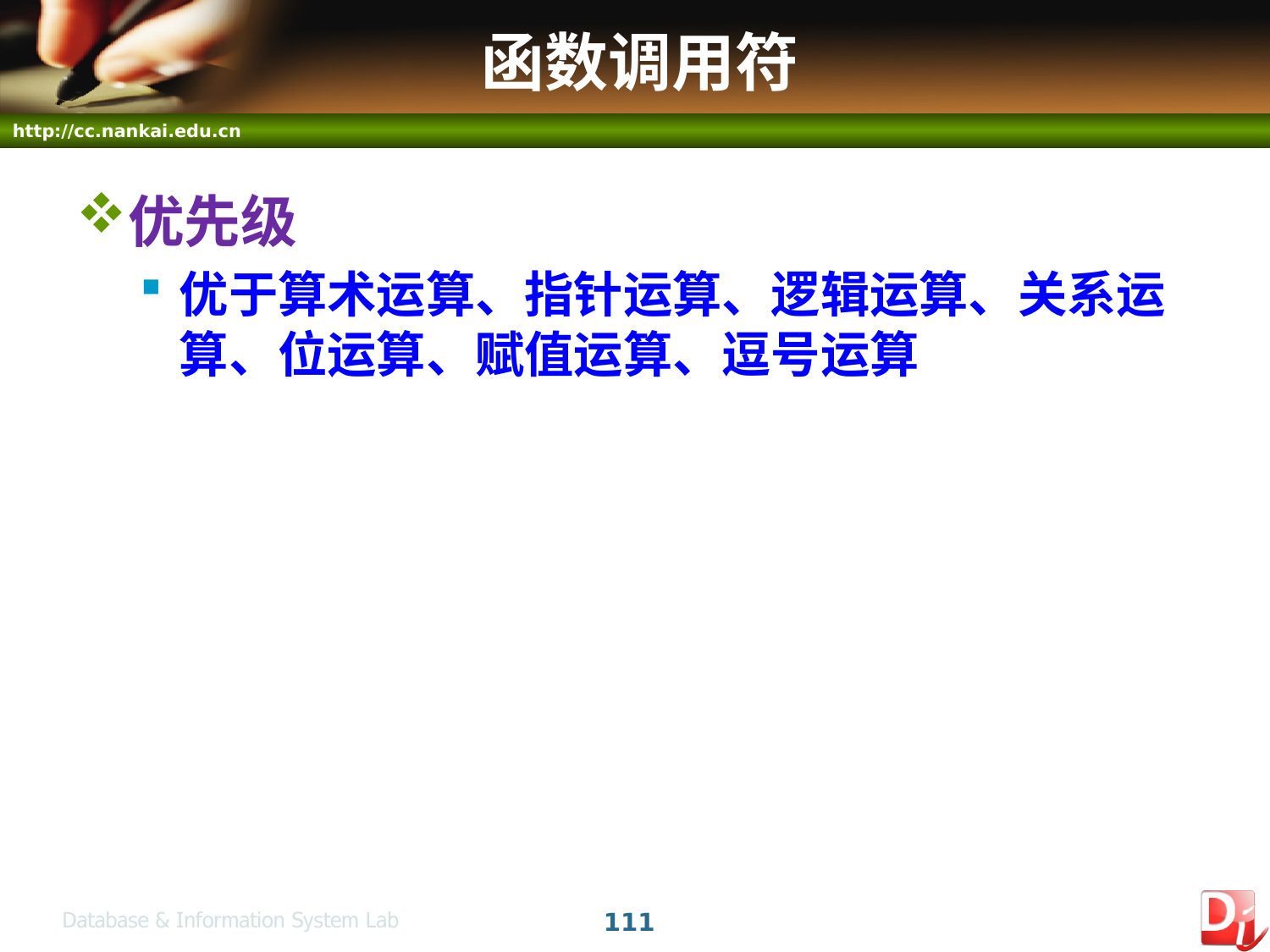

# 函数调用符
优先级
优于算术运算、指针运算、逻辑运算、关系运算、位运算、赋值运算、逗号运算

111
Database & Information System Lab